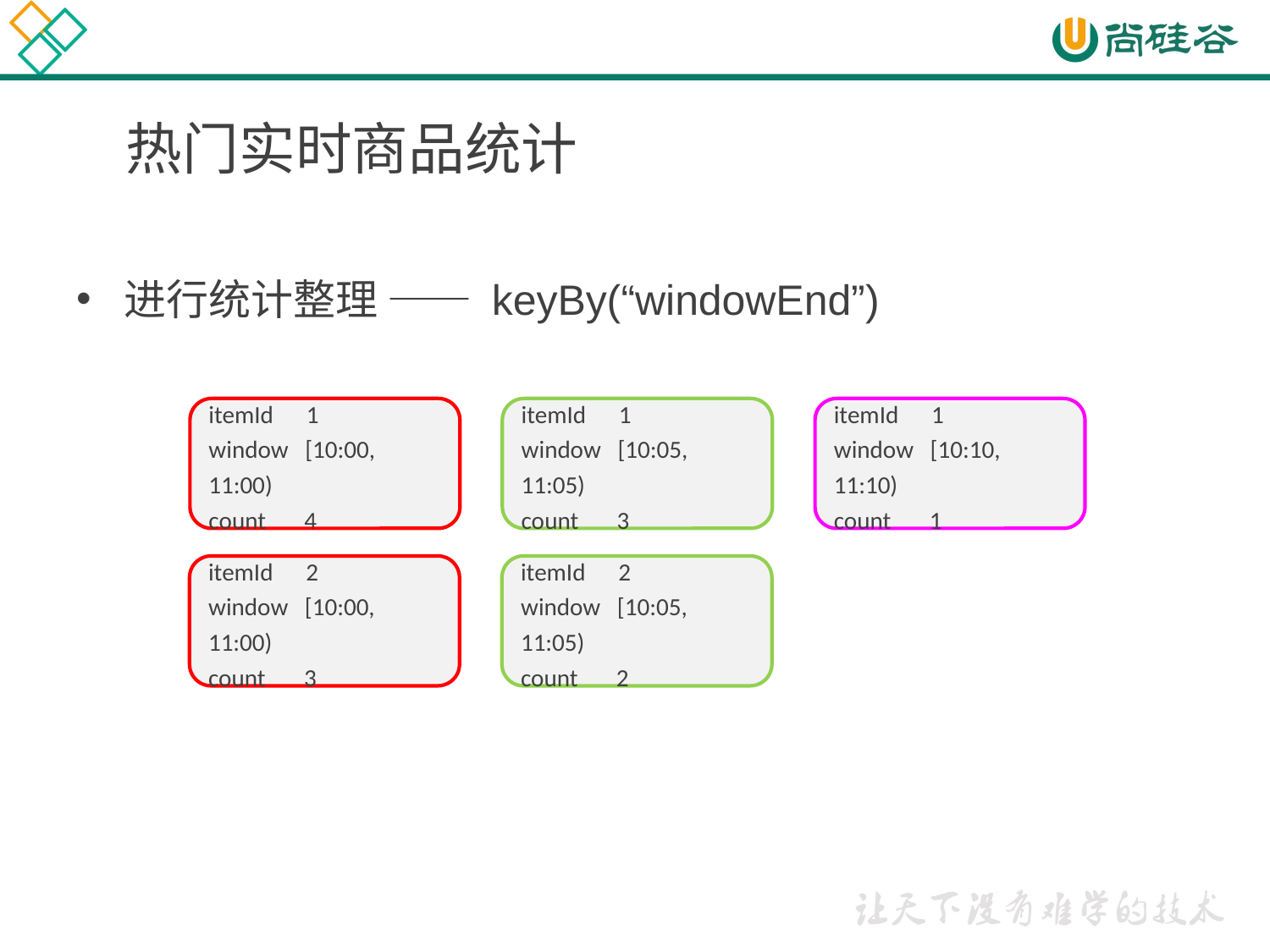

# 热门实时商品统计
进行统计整理 —— keyBy(“windowEnd”)
itemId      1
window   [10:00, 11:00)
count       4
itemId      1
window   [10:05, 11:05)
count       3
itemId      1
window   [10:10, 11:10)
count       1
itemId      2
window   [10:00, 11:00)
count       3
itemId      2
window   [10:05, 11:05)
count       2